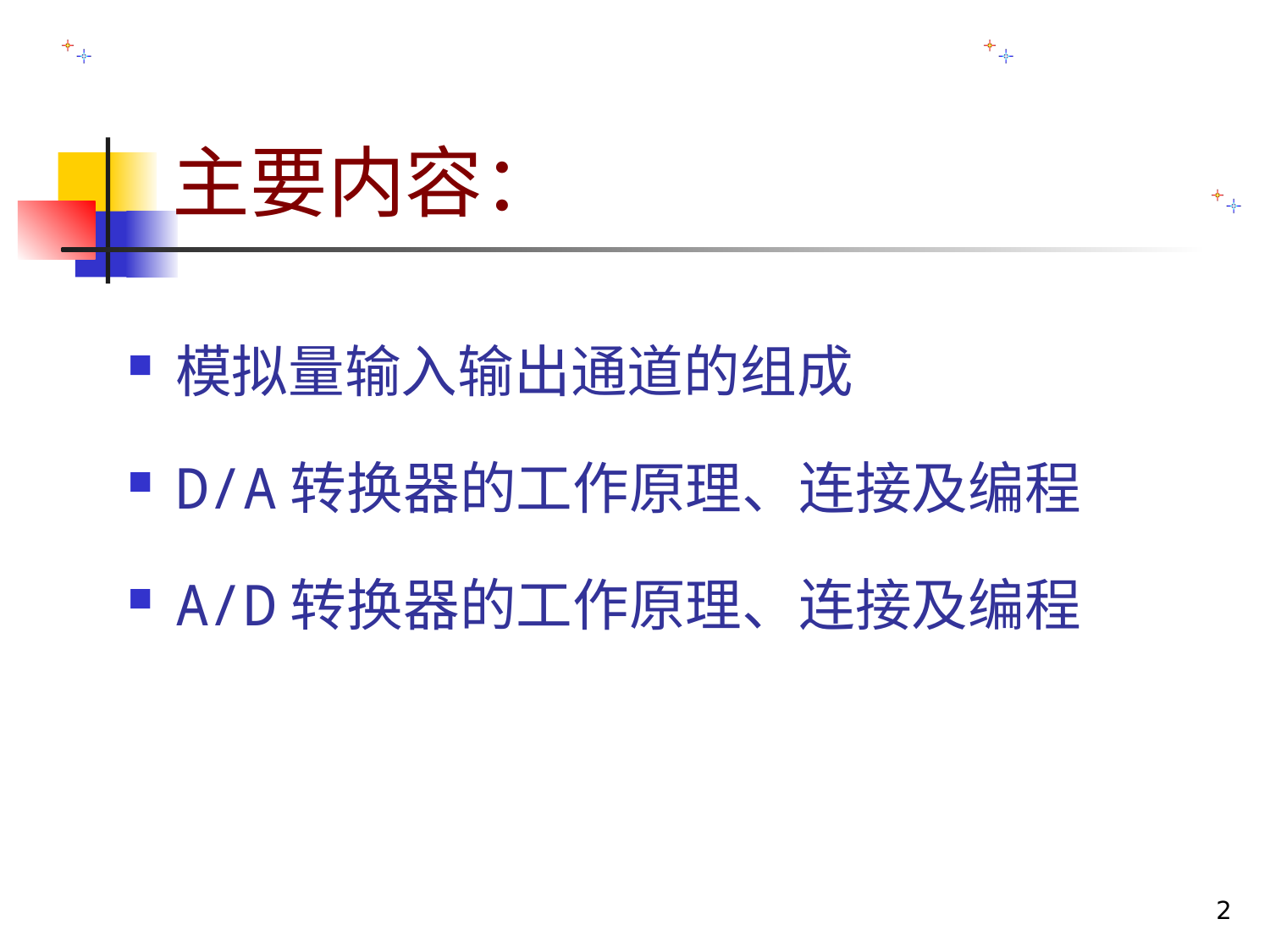

主要内容：
模拟量输入输出通道的组成
D/A转换器的工作原理、连接及编程
A/D转换器的工作原理、连接及编程
2